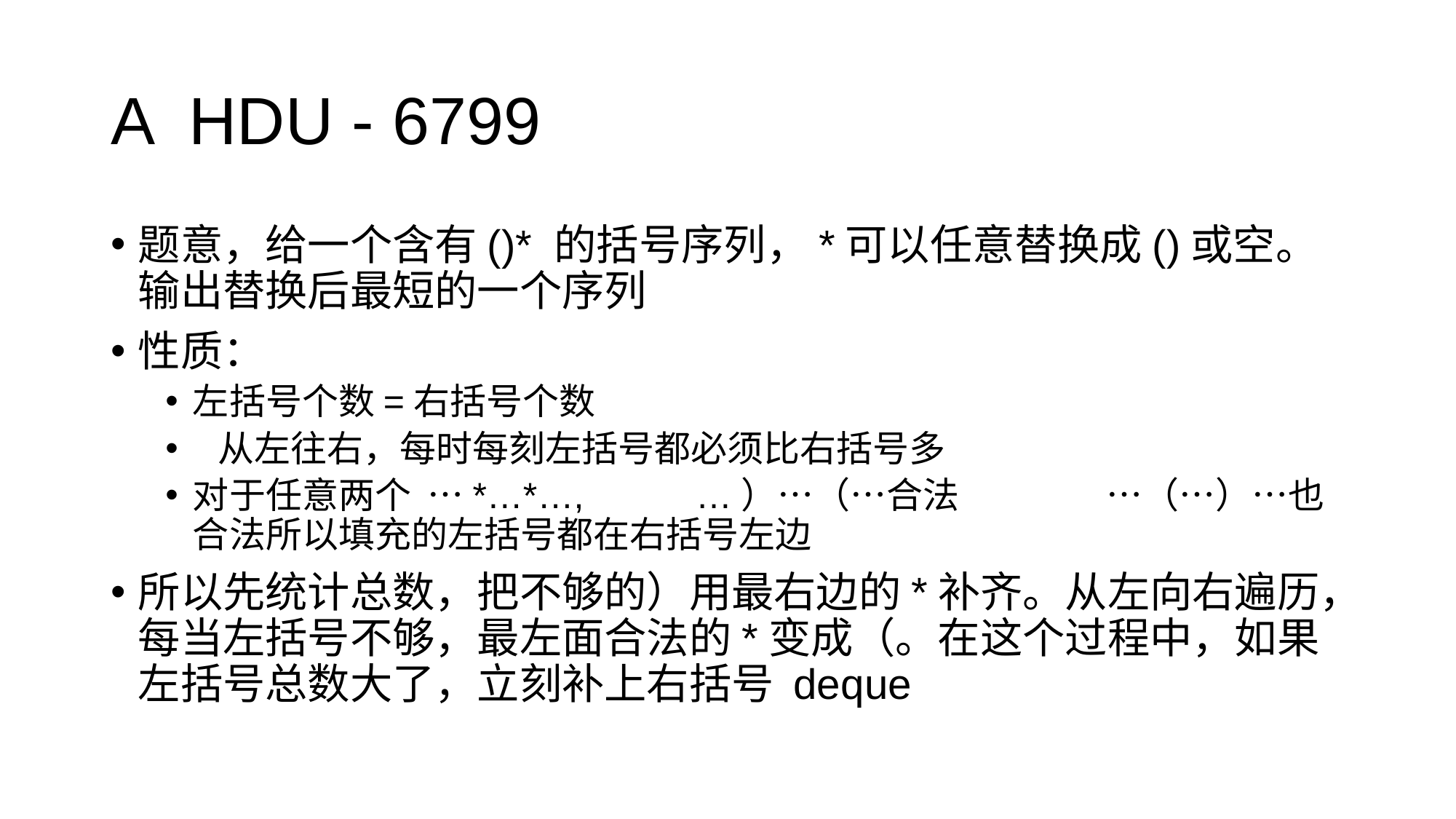

# A  HDU - 6799
题意，给一个含有()* 的括号序列，*可以任意替换成()或空。输出替换后最短的一个序列
性质：
左括号个数=右括号个数
  从左往右，每时每刻左括号都必须比右括号多
对于任意两个  …*…*…,           …）…（…合法                  …（…）…也合法所以填充的左括号都在右括号左边
所以先统计总数，把不够的）用最右边的*补齐。从左向右遍历，每当左括号不够，最左面合法的*变成（。在这个过程中，如果左括号总数大了，立刻补上右括号 deque